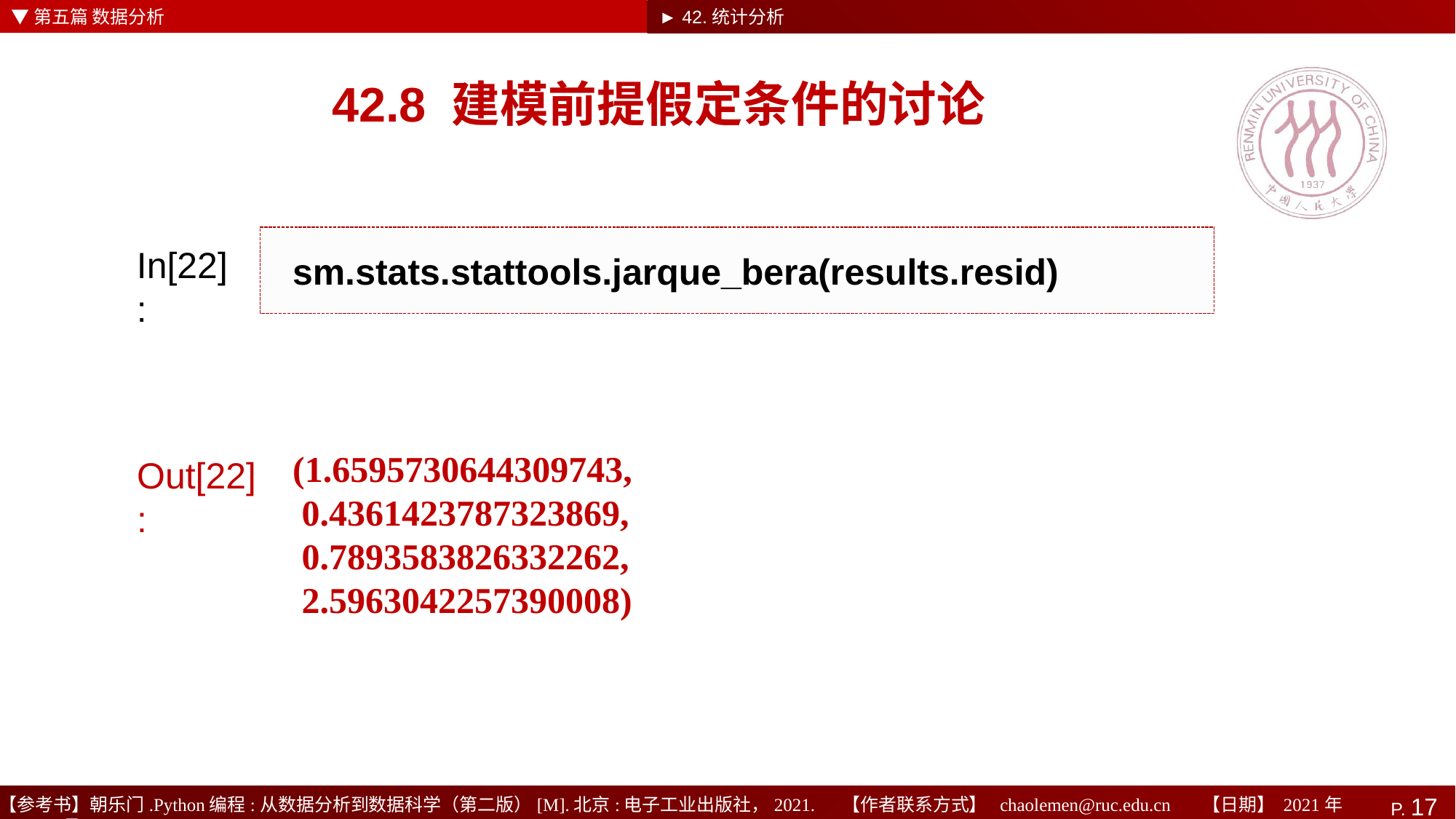

▼第五篇 数据分析
► 42.统计分析
# 42.8 建模前提假定条件的讨论
sm.stats.stattools.jarque_bera(results.resid)
In[22]:
Out[22]:
(1.6595730644309743,
 0.4361423787323869,
 0.7893583826332262,
 2.5963042257390008)